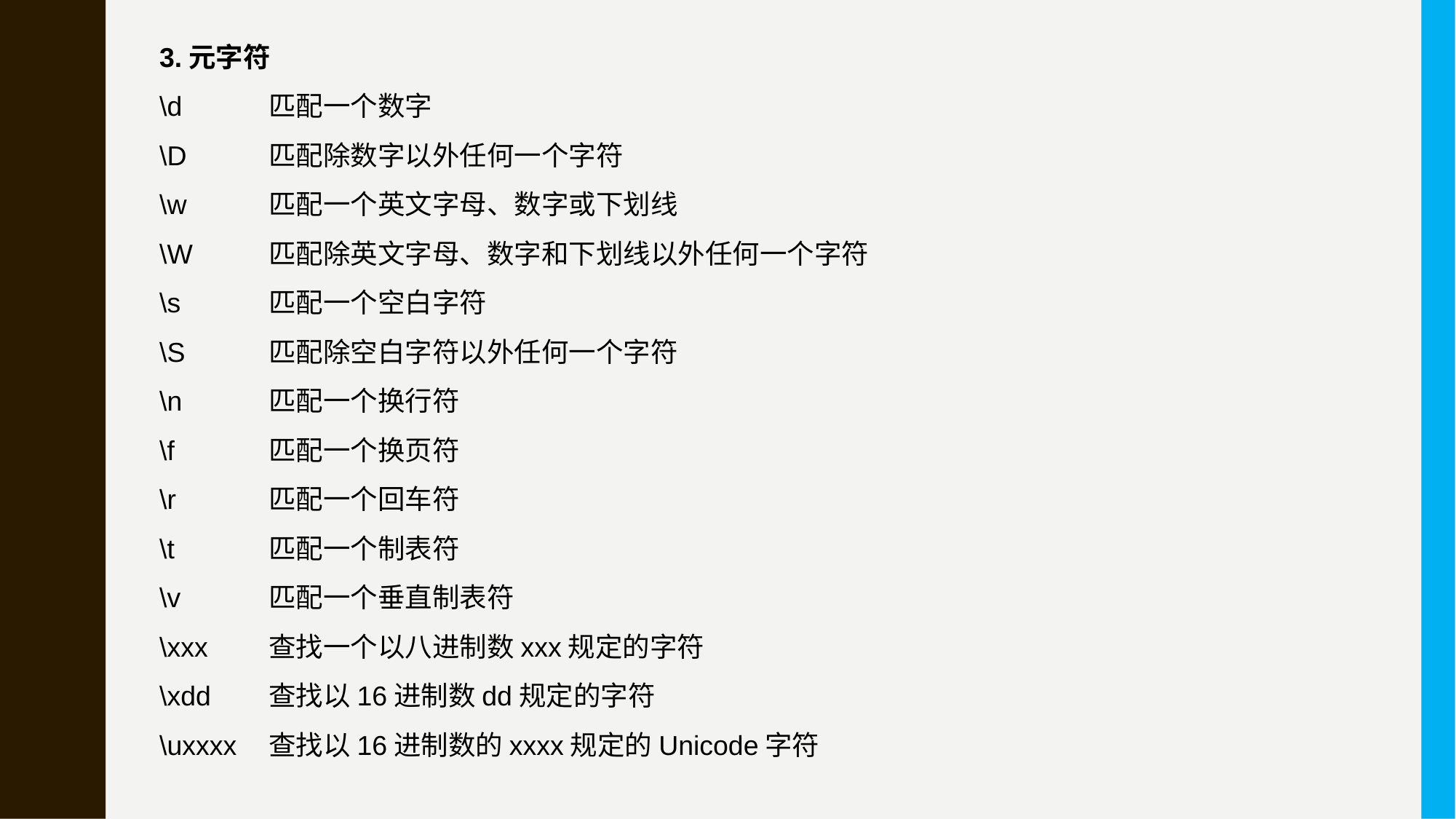

3.元字符
\d	匹配一个数字
\D	匹配除数字以外任何一个字符
\w	匹配一个英文字母、数字或下划线
\W	匹配除英文字母、数字和下划线以外任何一个字符
\s	匹配一个空白字符
\S	匹配除空白字符以外任何一个字符
\n	匹配一个换行符
\f	匹配一个换页符
\r	匹配一个回车符
\t	匹配一个制表符
\v	匹配一个垂直制表符
\xxx	查找一个以八进制数xxx规定的字符
\xdd	查找以16进制数dd规定的字符
\uxxxx	查找以16进制数的xxxx规定的Unicode字符